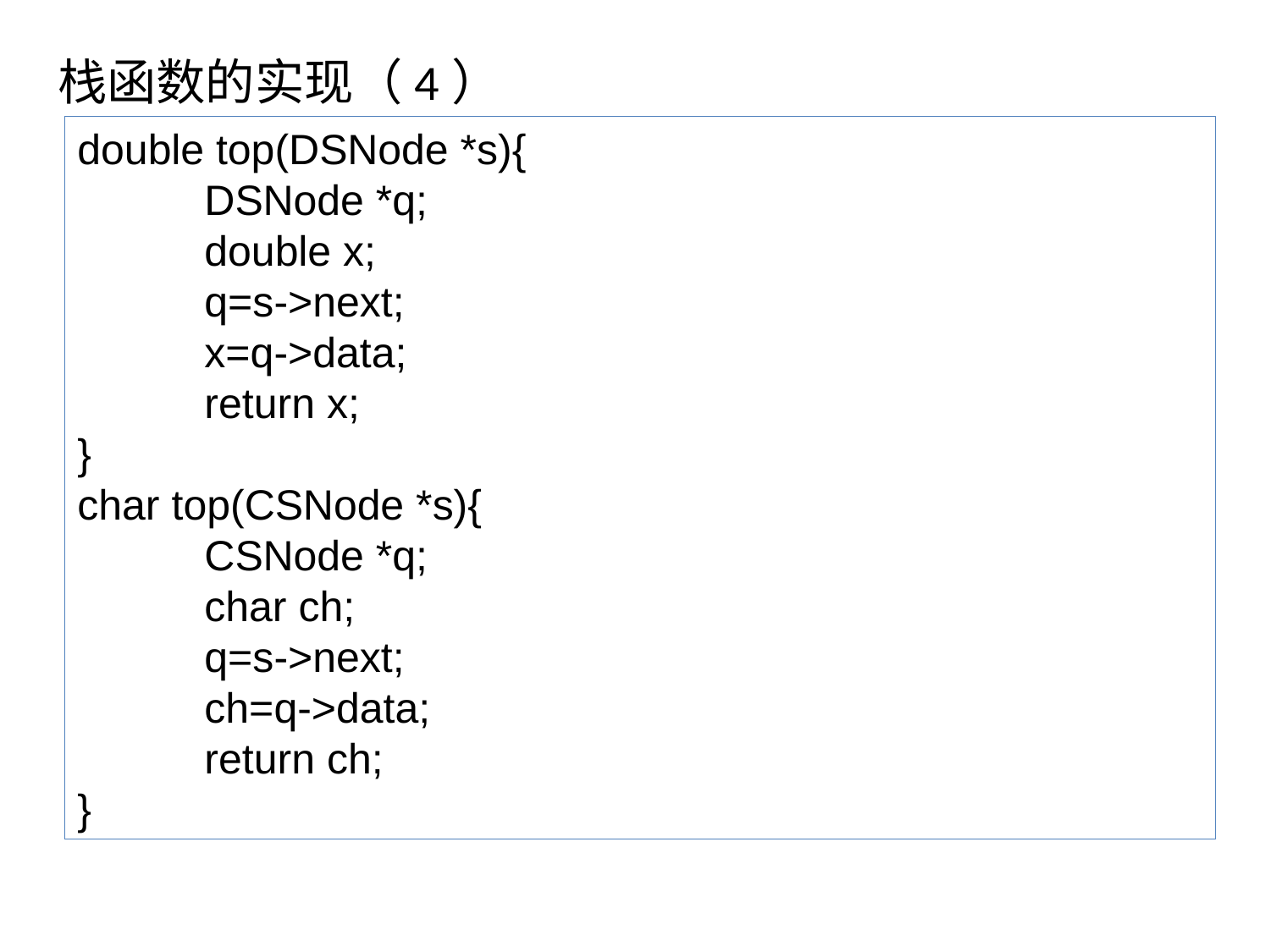

# 栈函数的实现（4）
double top(DSNode *s){
	DSNode *q;
	double x;
	q=s->next;
	x=q->data;
	return x;
}
char top(CSNode *s){
	CSNode *q;
	char ch;
	q=s->next;
	ch=q->data;
	return ch;
}